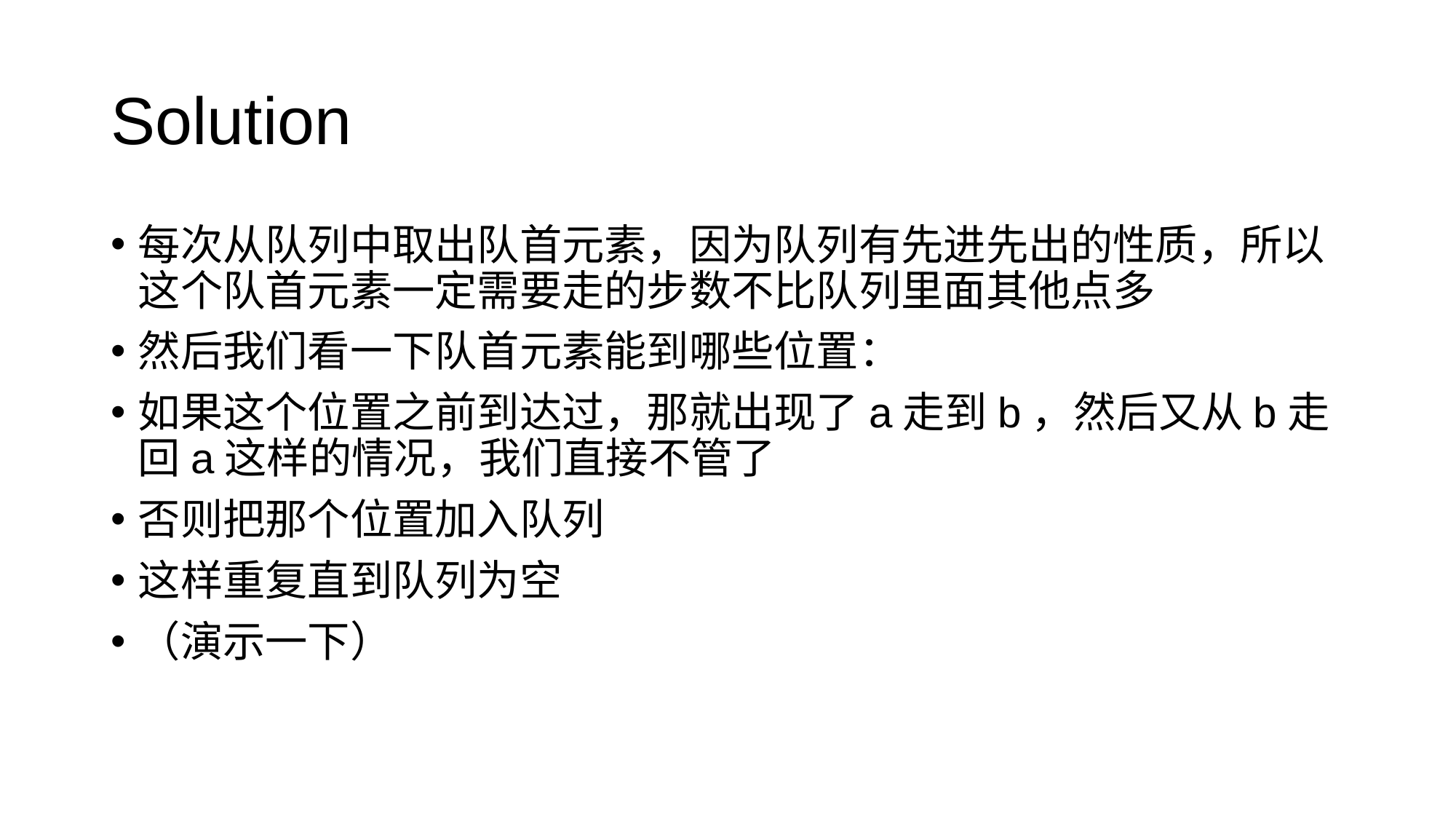

# Solution
每次从队列中取出队首元素，因为队列有先进先出的性质，所以这个队首元素一定需要走的步数不比队列里面其他点多
然后我们看一下队首元素能到哪些位置：
如果这个位置之前到达过，那就出现了a走到b，然后又从b走回a这样的情况，我们直接不管了
否则把那个位置加入队列
这样重复直到队列为空
（演示一下）